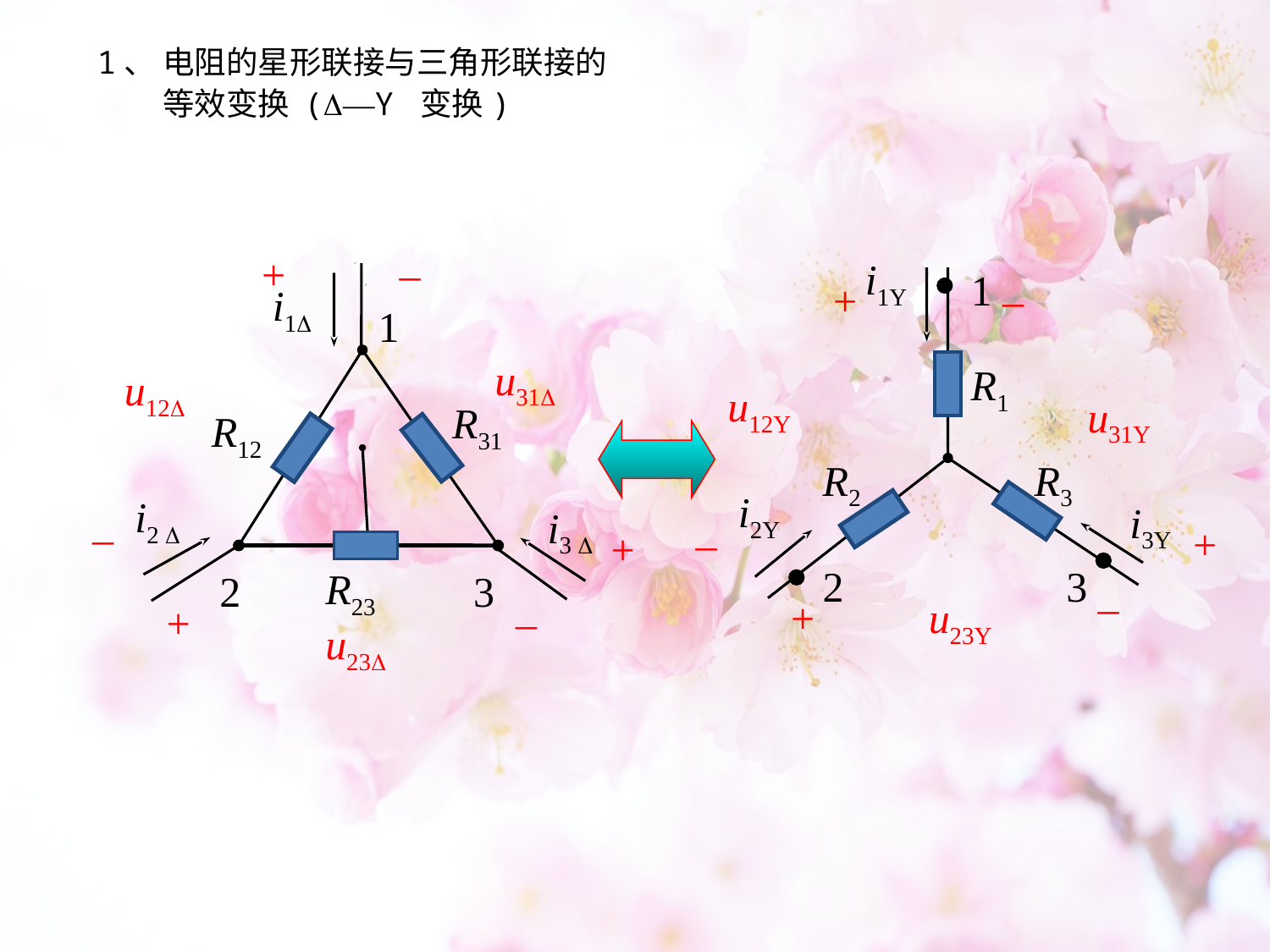

1、 电阻的星形联接与三角形联接的
        等效变换 (Δ—Y 变换)
+
–

i1Δ

1
u31Δ

u12Δ
R31
R12

i2 Δ
i3 Δ
–

+

R23
2
3
+
–
u23Δ
i1Y
1
+

–

R1
u12Y
u31Y
R2
R3

i2Y

i3Y

–
+

2
3

–
+
u23Y